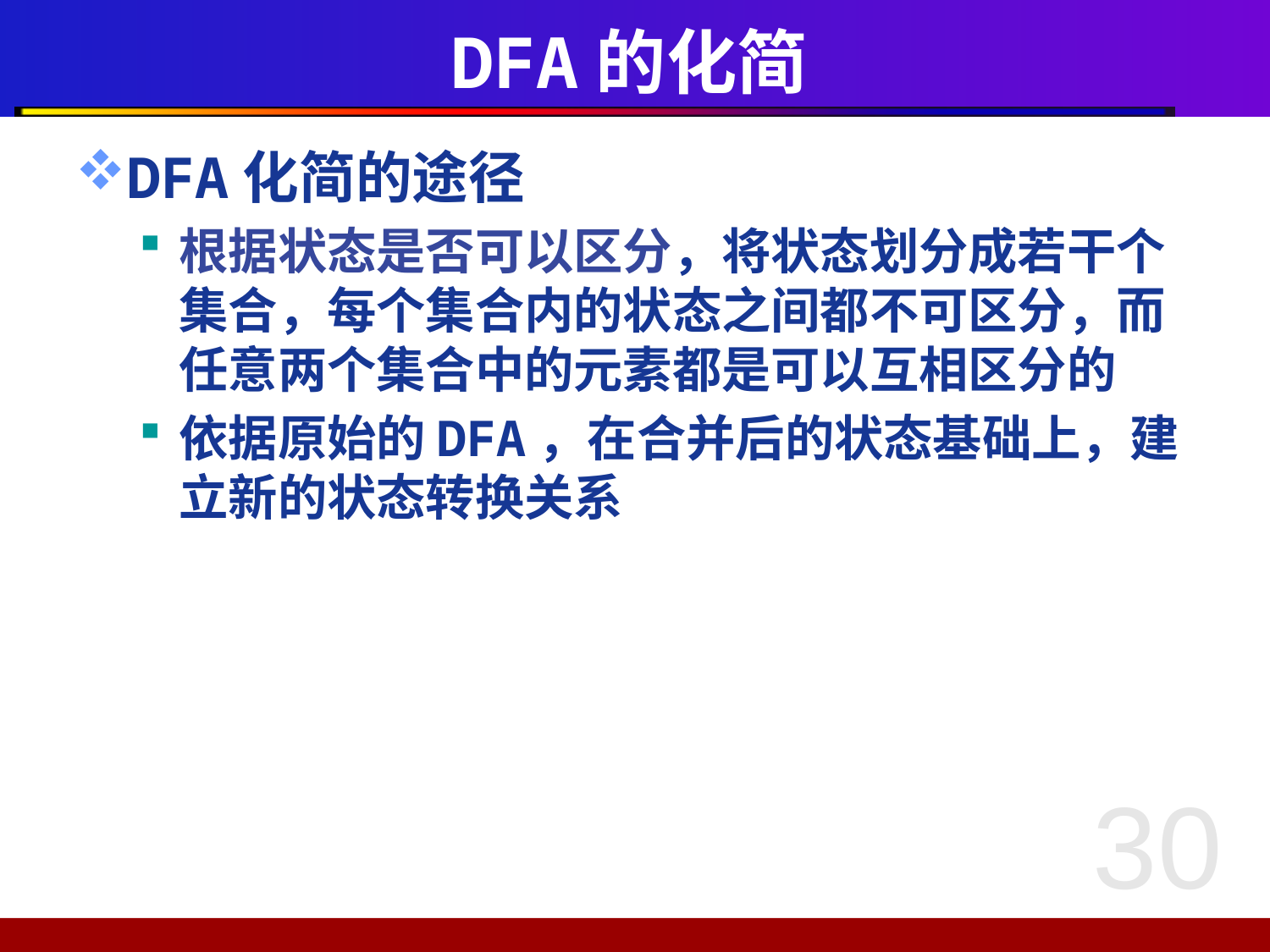

# DFA的化简
DFA化简的途径
根据状态是否可以区分，将状态划分成若干个集合，每个集合内的状态之间都不可区分，而任意两个集合中的元素都是可以互相区分的
依据原始的DFA，在合并后的状态基础上，建立新的状态转换关系
30